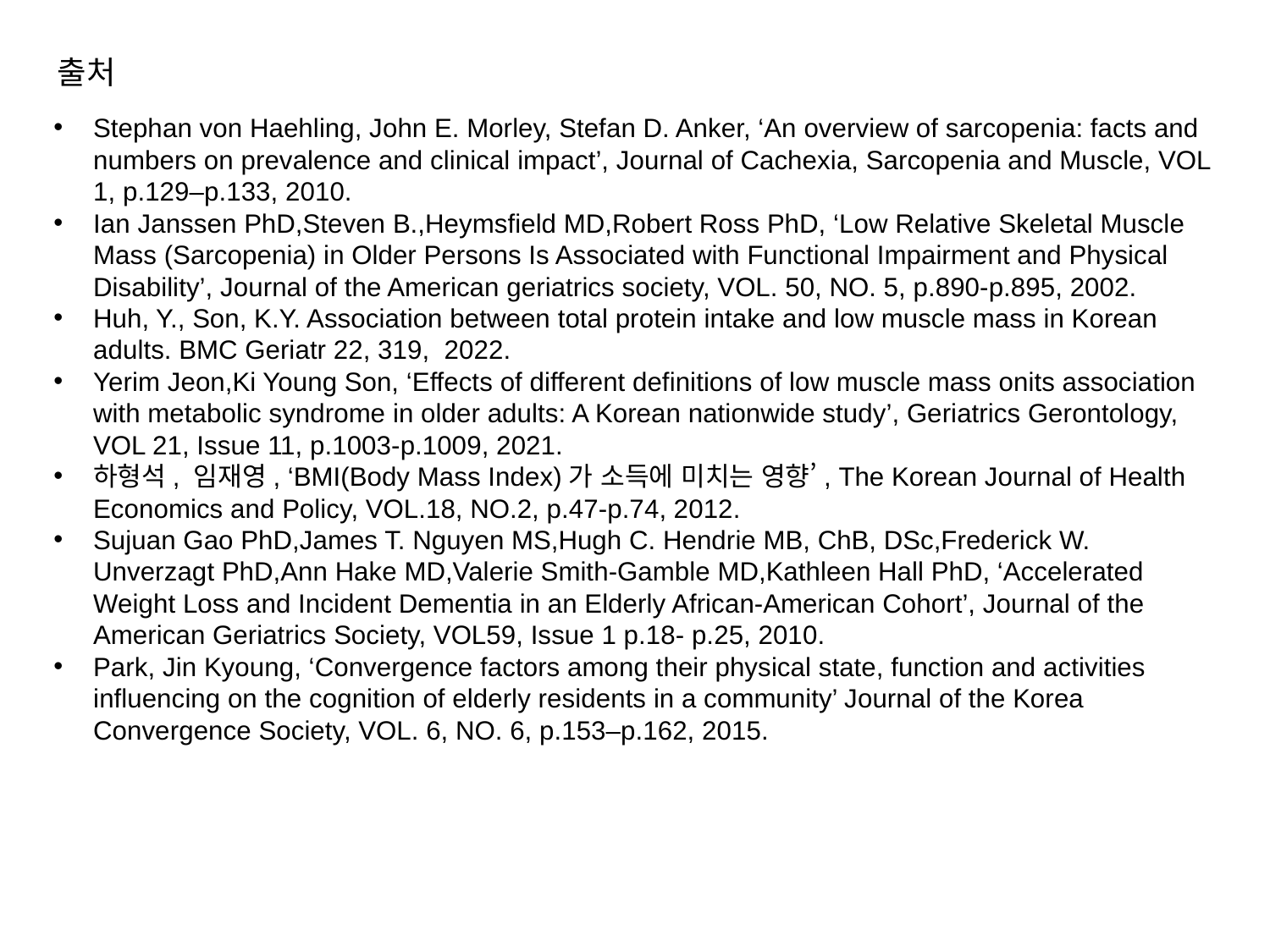

출처
Stephan von Haehling, John E. Morley, Stefan D. Anker, ‘An overview of sarcopenia: facts and numbers on prevalence and clinical impact’, Journal of Cachexia, Sarcopenia and Muscle, VOL 1, p.129–p.133, 2010.
Ian Janssen PhD,Steven B.,Heymsfield MD,Robert Ross PhD, ‘Low Relative Skeletal Muscle Mass (Sarcopenia) in Older Persons Is Associated with Functional Impairment and Physical Disability’, Journal of the American geriatrics society, VOL. 50, NO. 5, p.890-p.895, 2002.
Huh, Y., Son, K.Y. Association between total protein intake and low muscle mass in Korean adults. BMC Geriatr 22, 319,  2022.
Yerim Jeon,Ki Young Son, ‘Effects of different definitions of low muscle mass onits association with metabolic syndrome in older adults: A Korean nationwide study’, Geriatrics Gerontology, VOL 21, Issue 11, p.1003-p.1009, 2021.
하형석, 임재영, ‘BMI(Body Mass Index)가 소득에 미치는 영향’, The Korean Journal of Health Economics and Policy, VOL.18, NO.2, p.47-p.74, 2012.
Sujuan Gao PhD,James T. Nguyen MS,Hugh C. Hendrie MB, ChB, DSc,Frederick W. Unverzagt PhD,Ann Hake MD,Valerie Smith-Gamble MD,Kathleen Hall PhD, ‘Accelerated Weight Loss and Incident Dementia in an Elderly African-American Cohort’, Journal of the American Geriatrics Society, VOL59, Issue 1 p.18- p.25, 2010.
Park, Jin Kyoung, ‘Convergence factors among their physical state, function and activities influencing on the cognition of elderly residents in a community’ Journal of the Korea Convergence Society, VOL. 6, NO. 6, p.153–p.162, 2015.